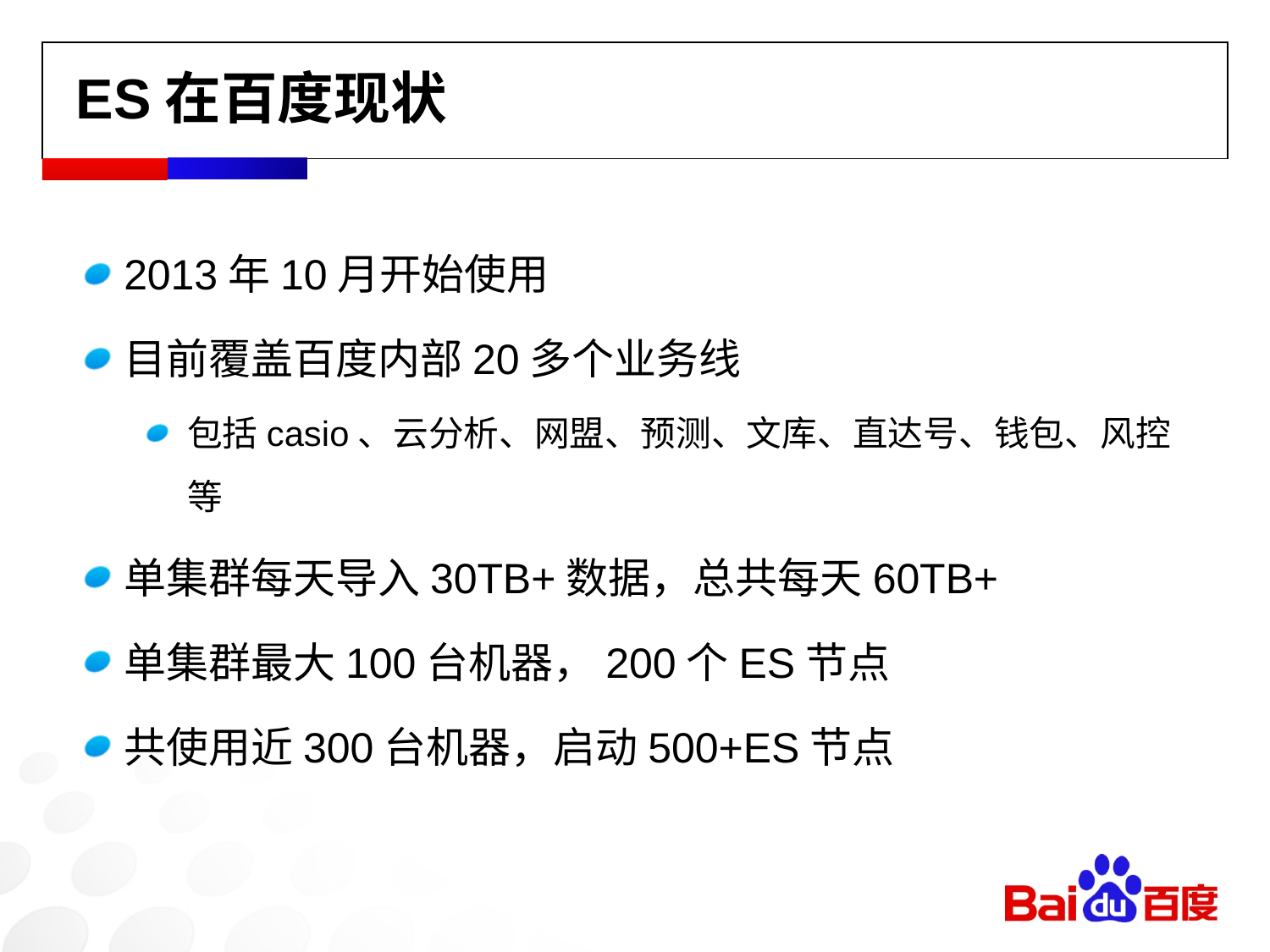

ES在百度现状
2013年10月开始使用
目前覆盖百度内部20多个业务线
包括casio、云分析、网盟、预测、文库、直达号、钱包、风控等
单集群每天导入30TB+数据，总共每天60TB+
单集群最大100台机器，200个ES节点
共使用近300台机器，启动500+ES节点